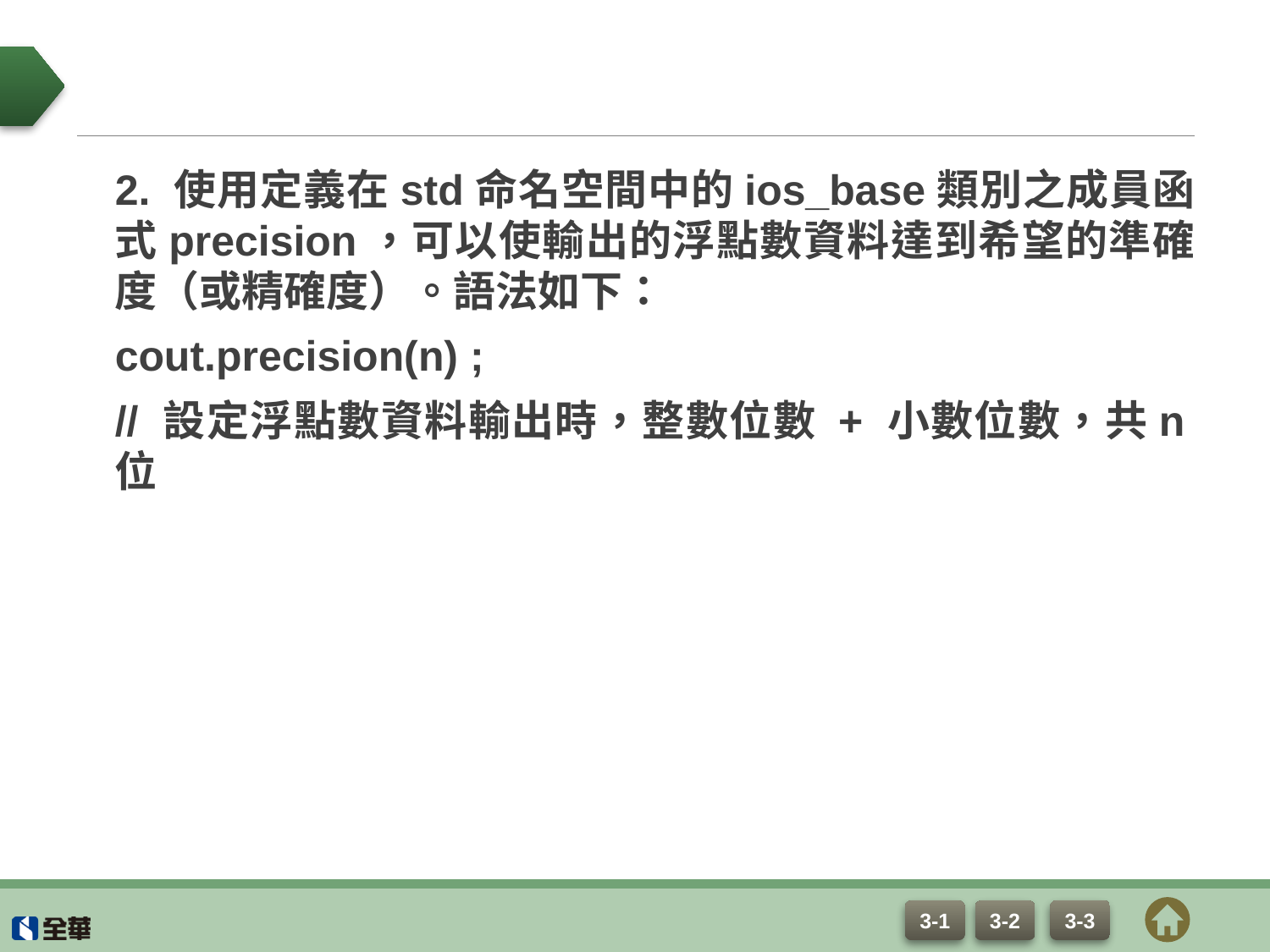

#
2. 使用定義在std命名空間中的ios_base類別之成員函式precision，可以使輸出的浮點數資料達到希望的準確度（或精確度）。語法如下：
cout.precision(n) ;
// 設定浮點數資料輸出時，整數位數 + 小數位數，共n位